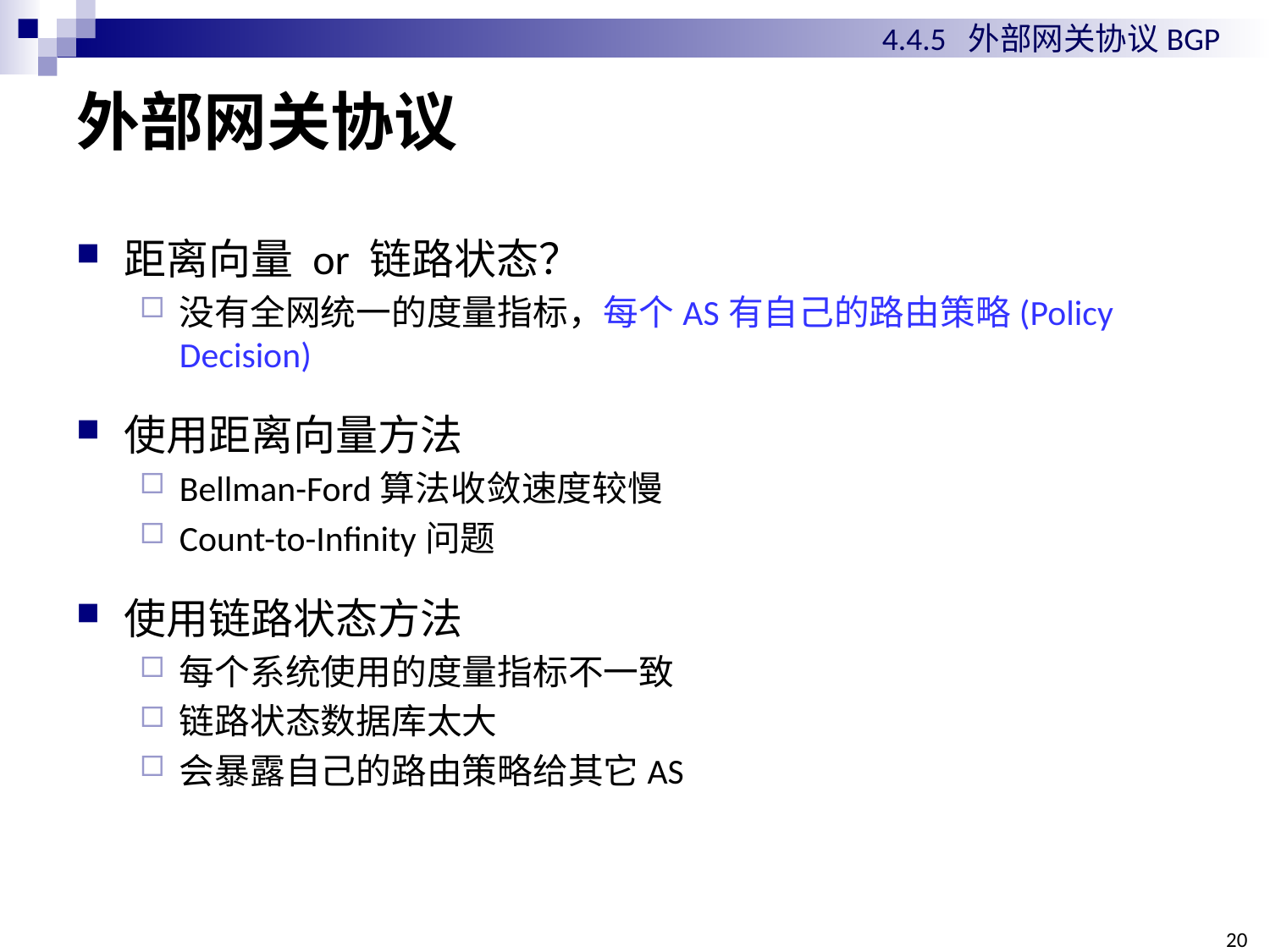

4.4.5  外部网关协议BGP
# 外部网关协议
距离向量 or 链路状态？
没有全网统一的度量指标，每个AS有自己的路由策略(Policy Decision)
使用距离向量方法
Bellman-Ford算法收敛速度较慢
Count-to-Infinity问题
使用链路状态方法
每个系统使用的度量指标不一致
链路状态数据库太大
会暴露自己的路由策略给其它AS
203